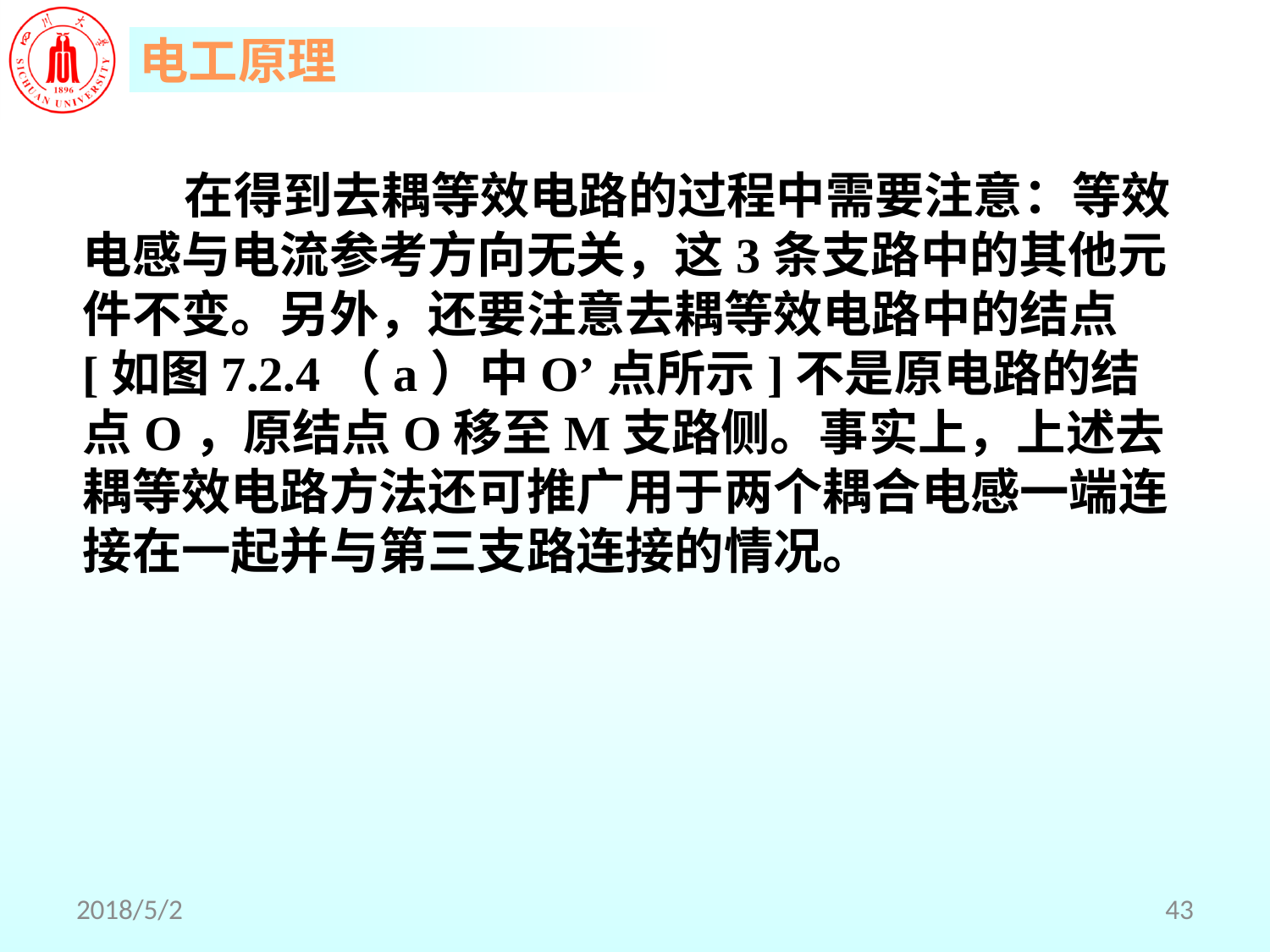

在得到去耦等效电路的过程中需要注意：等效电感与电流参考方向无关，这3条支路中的其他元件不变。另外，还要注意去耦等效电路中的结点[如图7.2.4（a）中O’点所示]不是原电路的结点O，原结点O移至M支路侧。事实上，上述去耦等效电路方法还可推广用于两个耦合电感一端连接在一起并与第三支路连接的情况。
2018/5/2
43